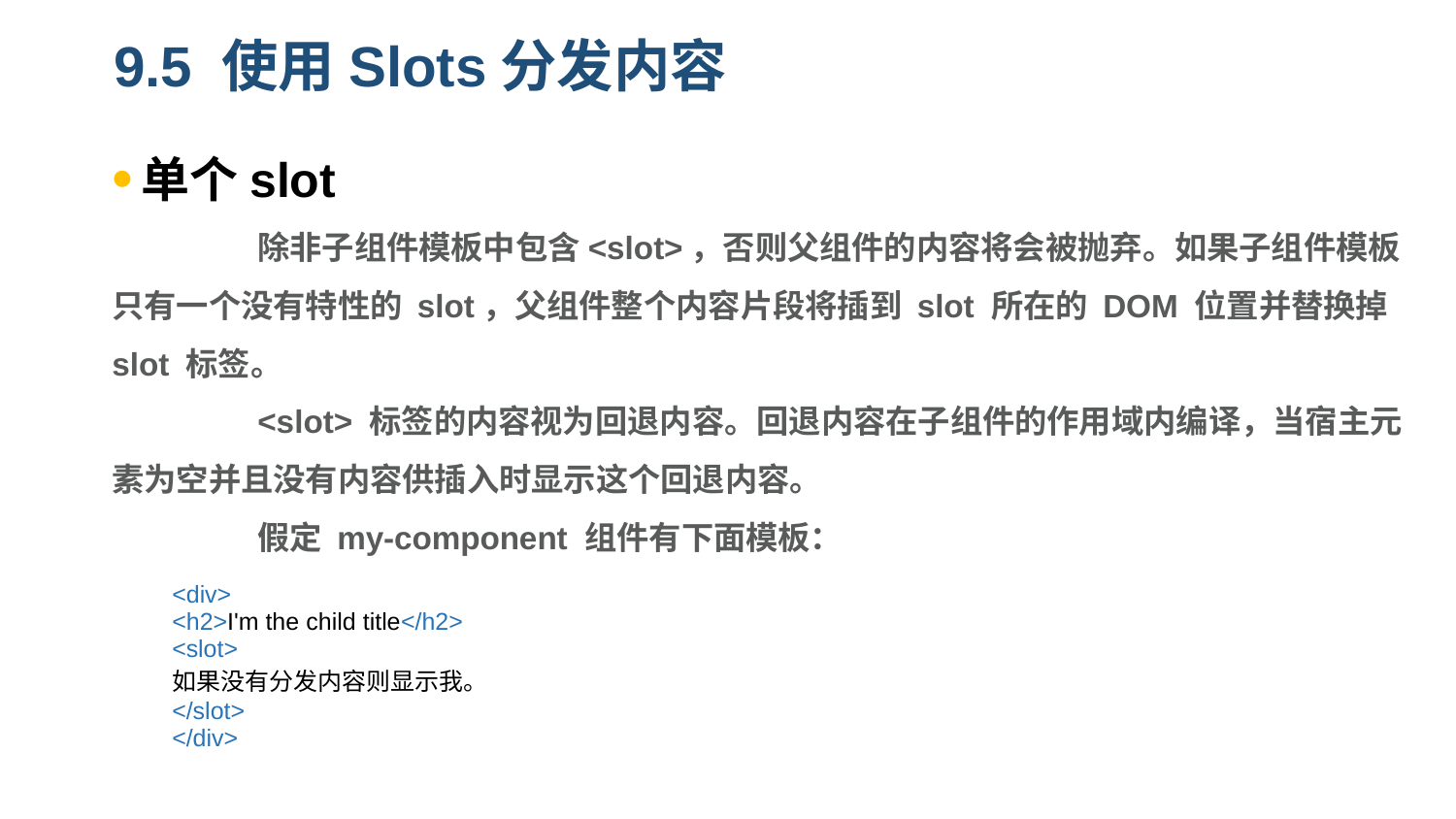

# 9.5 使用Slots分发内容
单个slot
	除非子组件模板中包含<slot>，否则父组件的内容将会被抛弃。如果子组件模板只有一个没有特性的 slot，父组件整个内容片段将插到 slot 所在的 DOM 位置并替换掉 slot 标签。
	<slot> 标签的内容视为回退内容。回退内容在子组件的作用域内编译，当宿主元素为空并且没有内容供插入时显示这个回退内容。
	假定 my-component 组件有下面模板：

| <div> <h2>I'm the child title</h2> <slot> 如果没有分发内容则显示我。 </slot> </div> |
| --- |
93